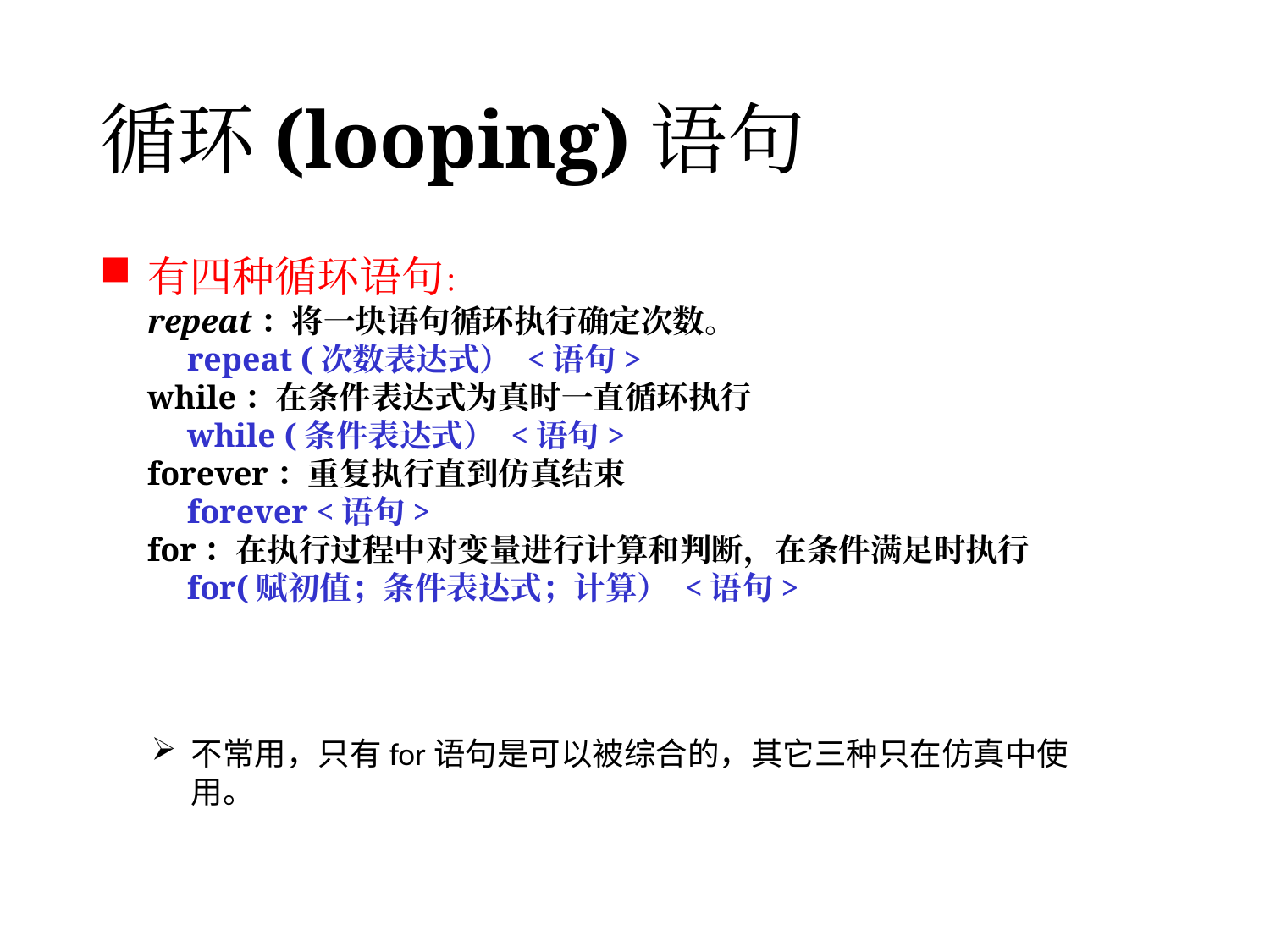

# 循环(looping)语句
有四种循环语句：
repeat：将一块语句循环执行确定次数。
    repeat (次数表达式） <语句>
while：在条件表达式为真时一直循环执行
    while (条件表达式） <语句>
forever：重复执行直到仿真结束
    forever <语句>
for：在执行过程中对变量进行计算和判断，在条件满足时执行
    for(赋初值；条件表达式；计算） <语句>
不常用，只有for语句是可以被综合的，其它三种只在仿真中使用。